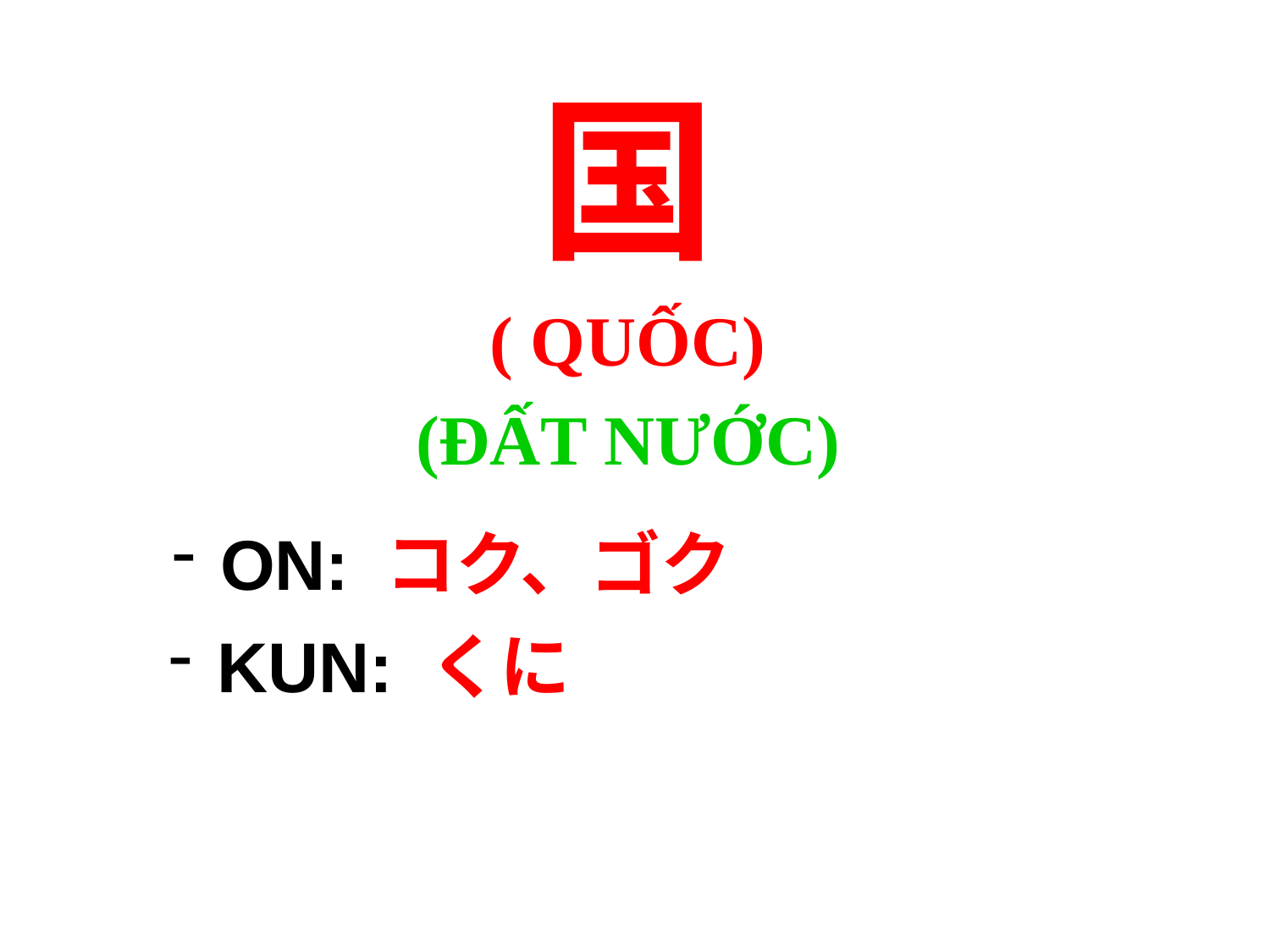

国
( QUỐC)
(ĐẤT NƯỚC)
ON: コク、ゴク

KUN: くに